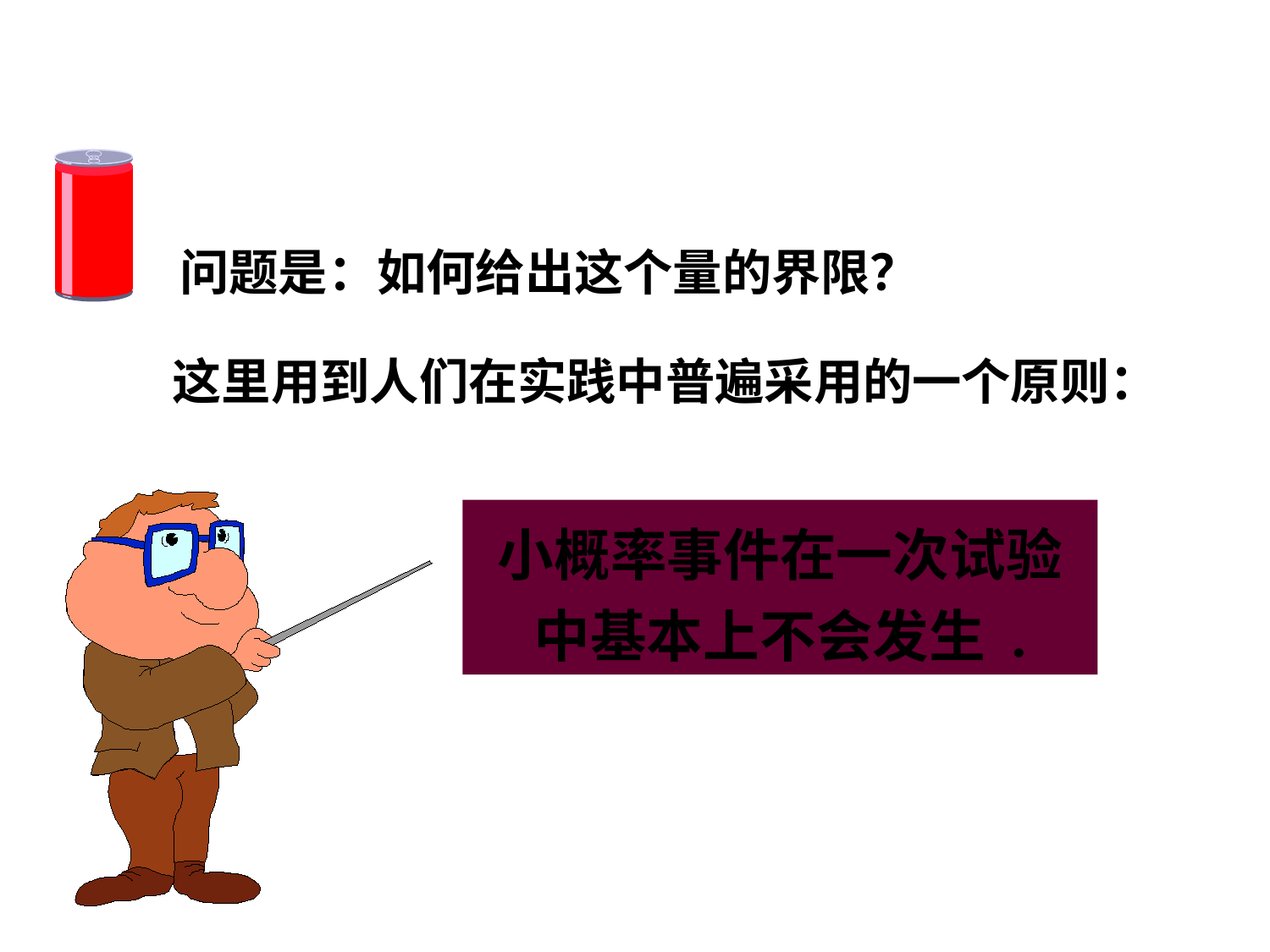

问题是：如何给出这个量的界限？
这里用到人们在实践中普遍采用的一个原则：

小概率事件在一次试验中基本上不会发生 .